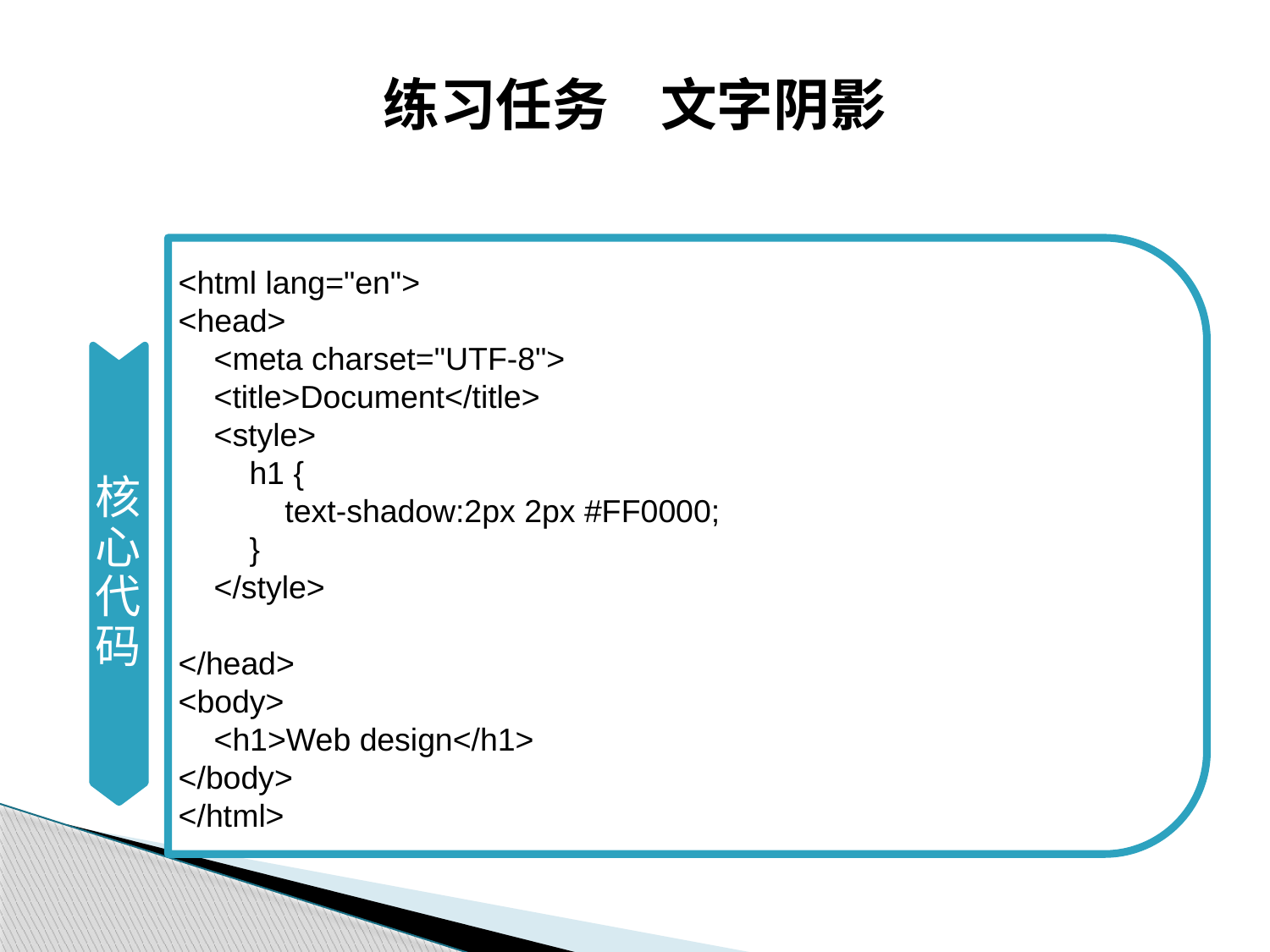

# 练习任务    文字阴影

核心代码
<html lang="en">
<head>
    <meta charset="UTF-8">
    <title>Document</title>
    <style>
        h1 {
            text-shadow:2px 2px #FF0000;
        }
    </style>

</head>
<body>
    <h1>Web design</h1>
</body>
</html>